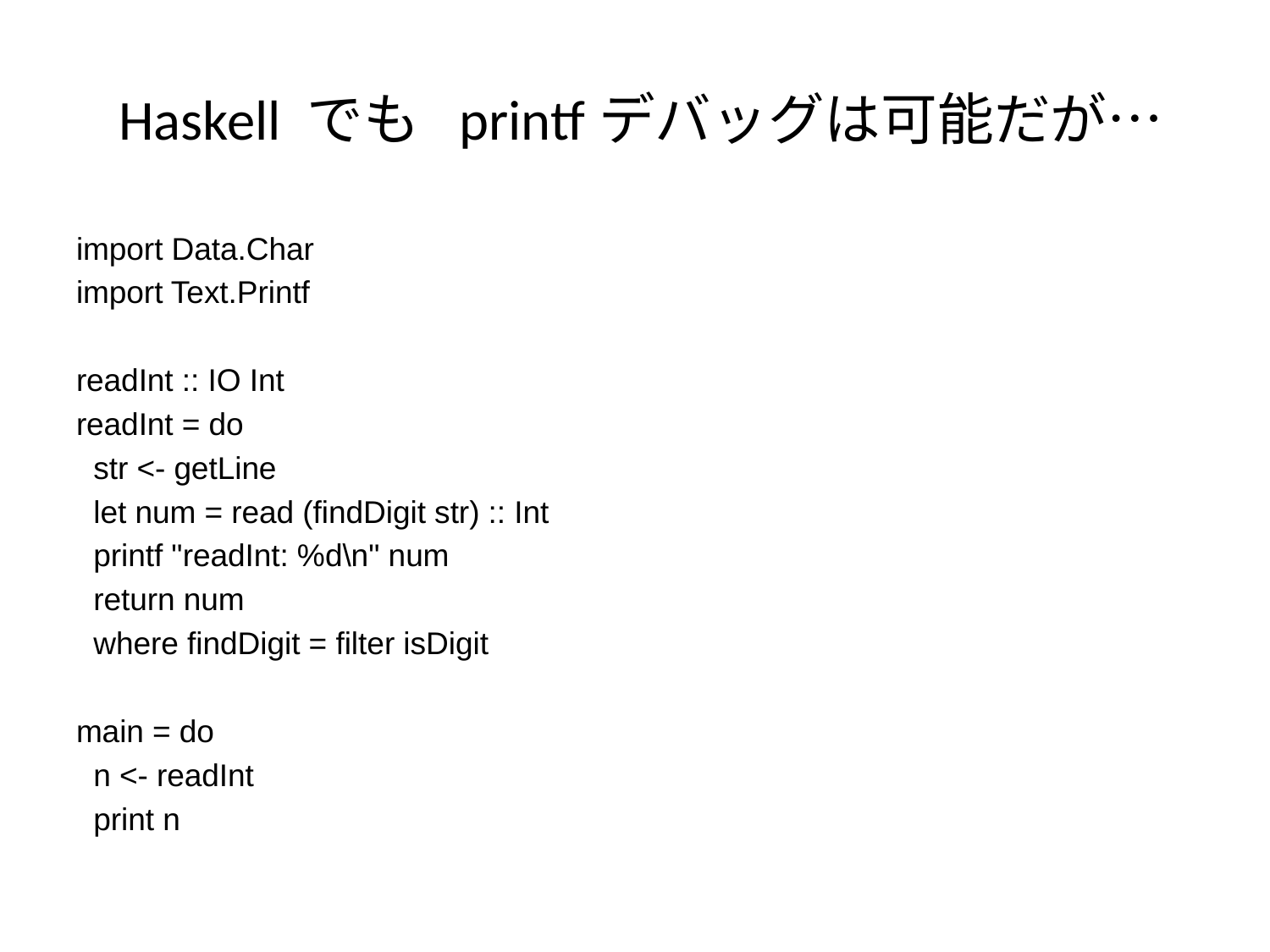

# Haskell でも  printfデバッグは可能だが…
import Data.Char
import Text.Printf

readInt :: IO Int
readInt = do
  str <- getLine
  let num = read (findDigit str) :: Int
  printf "readInt: %d\n" num
  return num
  where findDigit = filter isDigit

main = do
  n <- readInt
  print n